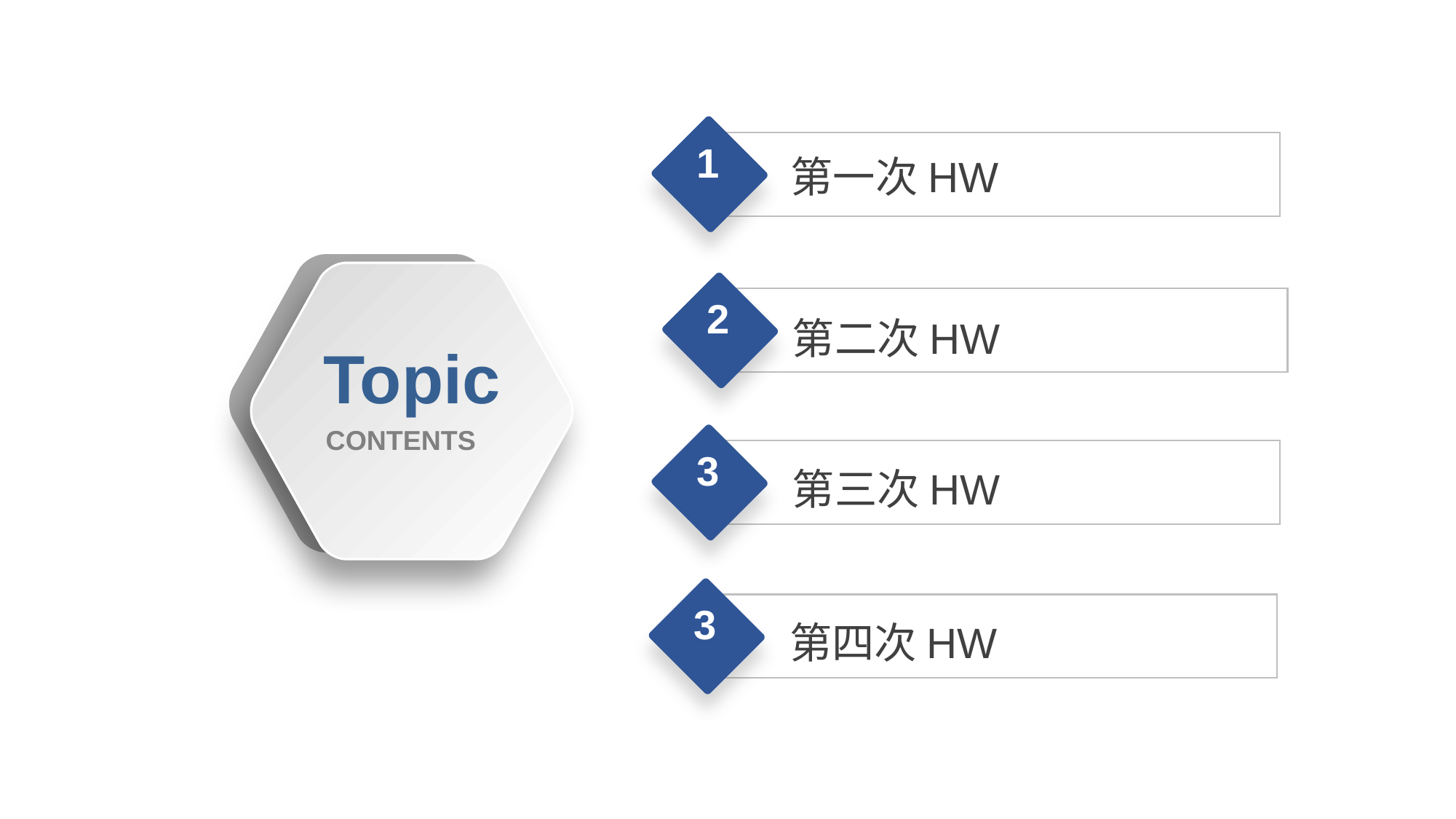

1

第一次HW

2

第二次HW
Topic
CONTENTS

3

第三次HW

3

第四次HW